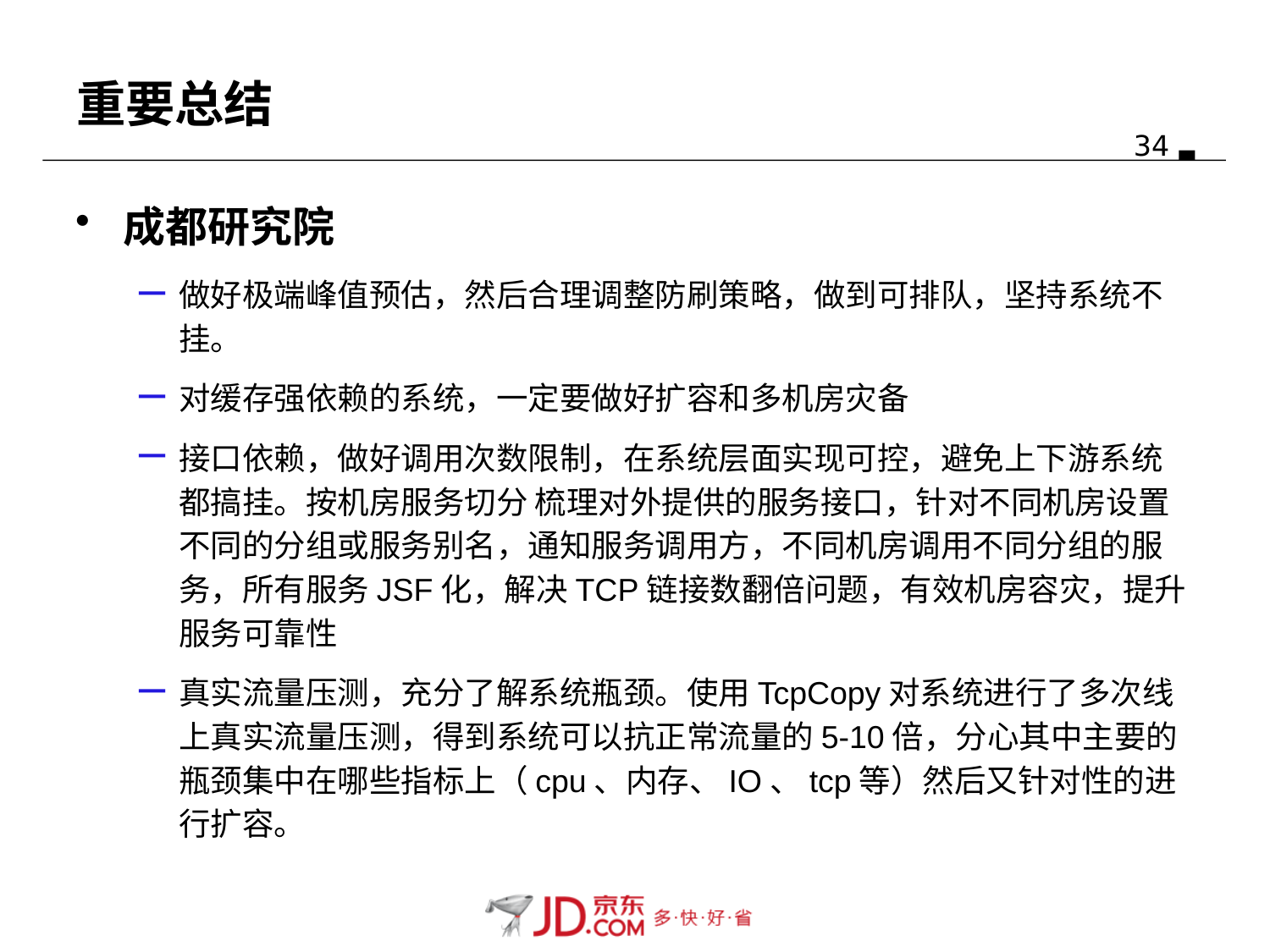

# 重要总结
成都研究院
做好极端峰值预估，然后合理调整防刷策略，做到可排队，坚持系统不挂。
对缓存强依赖的系统，一定要做好扩容和多机房灾备
接口依赖，做好调用次数限制，在系统层面实现可控，避免上下游系统都搞挂。按机房服务切分 梳理对外提供的服务接口，针对不同机房设置不同的分组或服务别名，通知服务调用方，不同机房调用不同分组的服务，所有服务JSF化，解决TCP链接数翻倍问题，有效机房容灾，提升服务可靠性
真实流量压测，充分了解系统瓶颈。使用TcpCopy对系统进行了多次线上真实流量压测，得到系统可以抗正常流量的5-10倍，分心其中主要的瓶颈集中在哪些指标上（cpu、内存、IO、tcp等）然后又针对性的进行扩容。